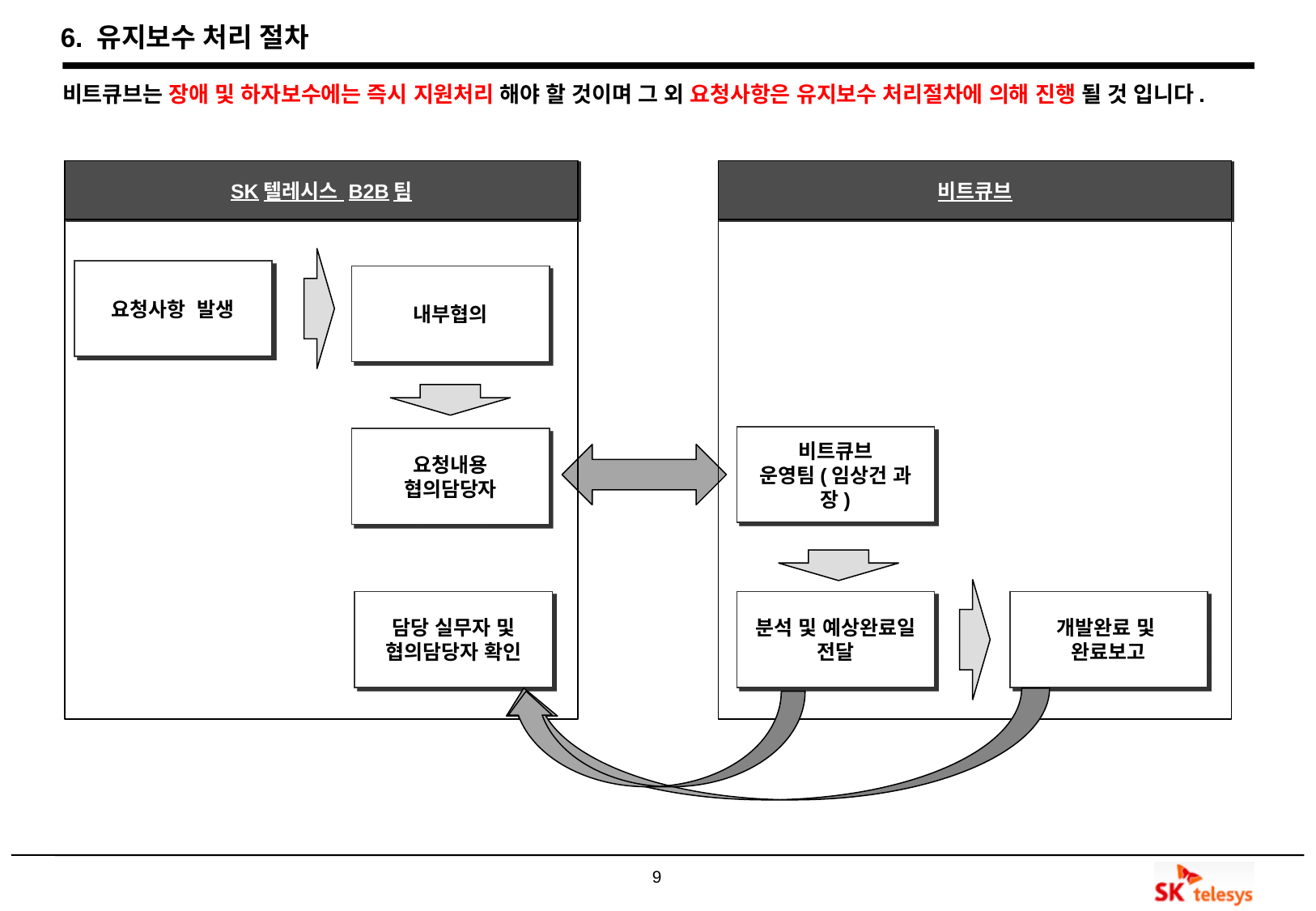

6. 유지보수 처리 절차
# 비트큐브는 장애 및 하자보수에는 즉시 지원처리 해야 할 것이며 그 외 요청사항은 유지보수 처리절차에 의해 진행 될 것 입니다.
SK텔레시스 B2B팀
비트큐브

요청사항  발생
내부협의

비트큐브
운영팀(임상건 과장)
요청내용
협의담당자

담당 실무자 및 협의담당자 확인
분석 및 예상완료일 전달
개발완료 및
완료보고